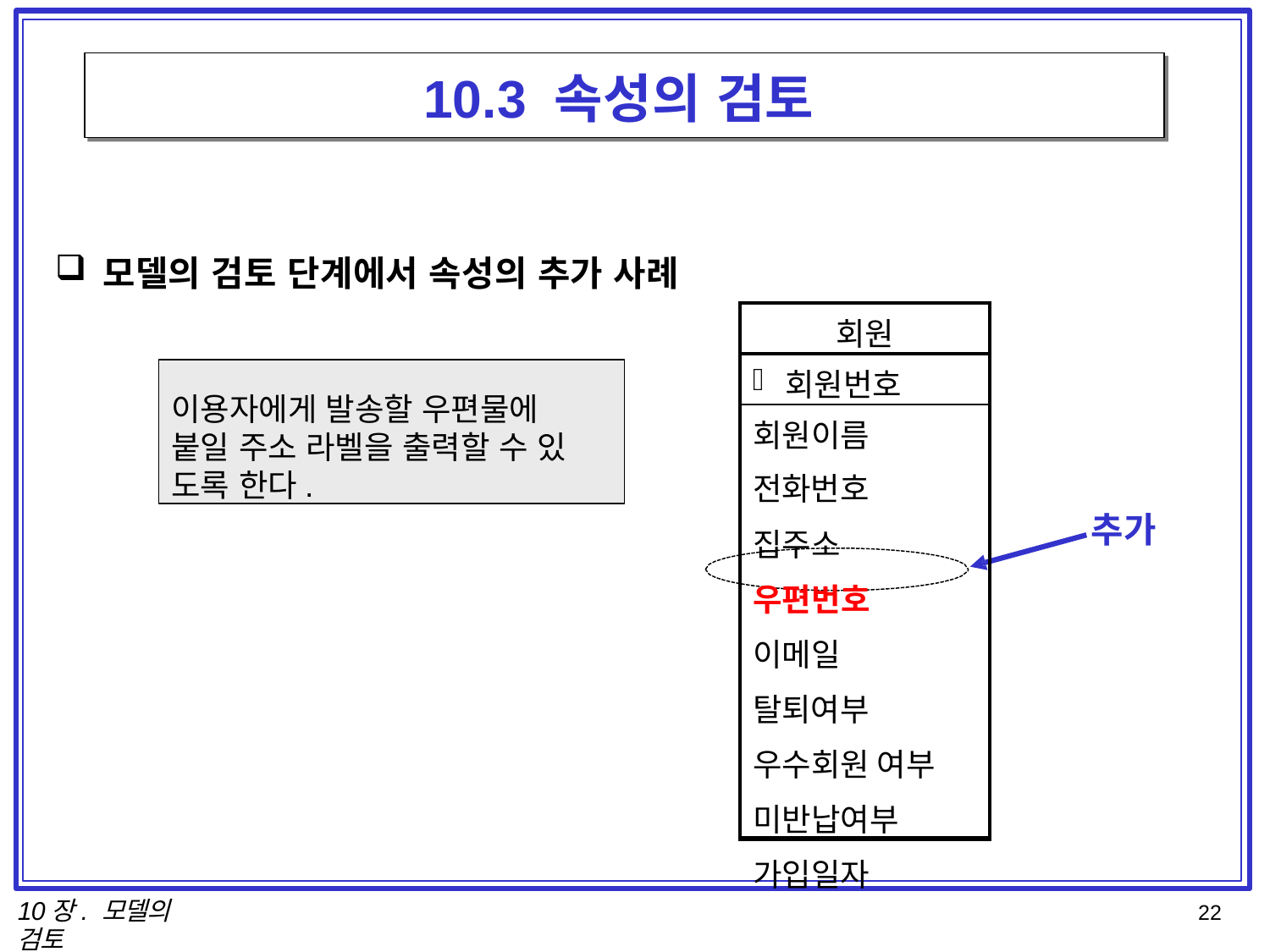

# 10.3 속성의 검토
모델의 검토 단계에서 속성의 추가 사례
| 회원 |
| --- |
| 회원번호 |
| 회원이름 전화번호 집주소 우편번호 이메일 탈퇴여부 우수회원 여부 미반납여부 가입일자 |

이용자에게 발송할 우편물에  붙일 주소 라벨을 출력할 수 있  도록 한다.
추가

10장. 모델의 검토
22